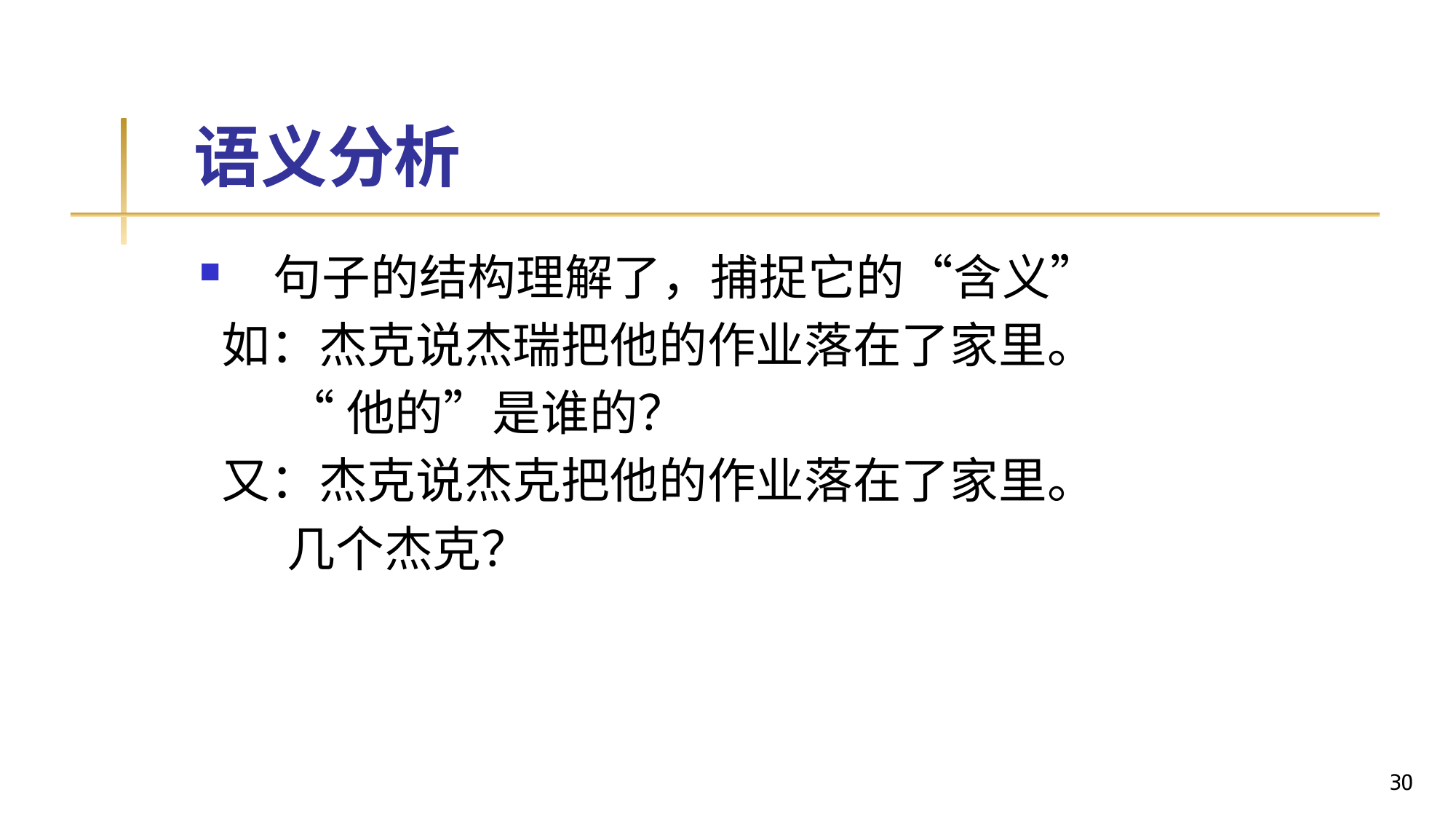

# 语义分析
  句子的结构理解了，捕捉它的“含义”
 如：杰克说杰瑞把他的作业落在了家里。
        “他的”是谁的？
 又：杰克说杰克把他的作业落在了家里。
       几个杰克？
30